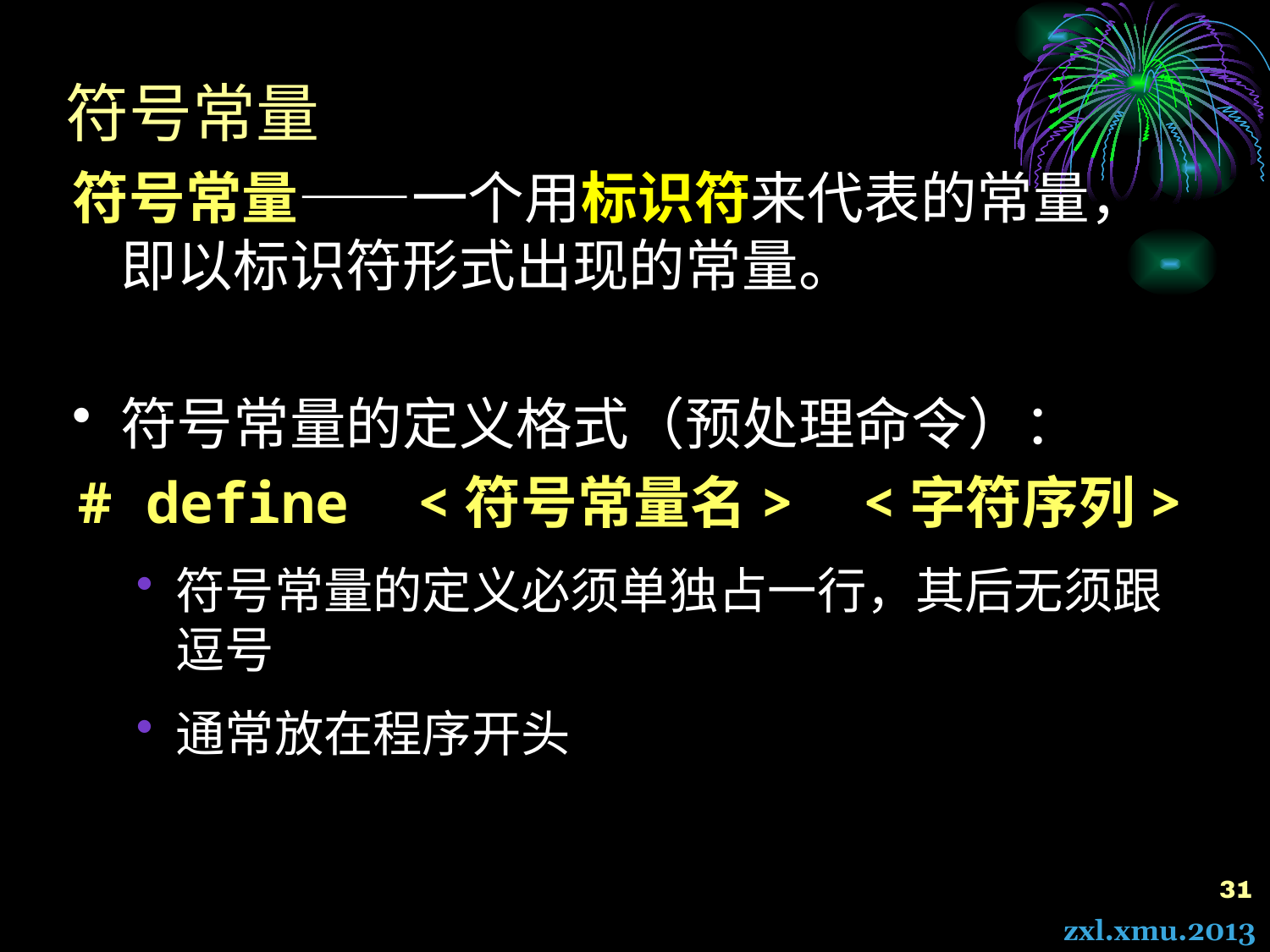

# 符号常量
符号常量——一个用标识符来代表的常量，即以标识符形式出现的常量。

符号常量的定义格式（预处理命令）：
# define  <符号常量名>  <字符序列>
符号常量的定义必须单独占一行，其后无须跟逗号
通常放在程序开头
31